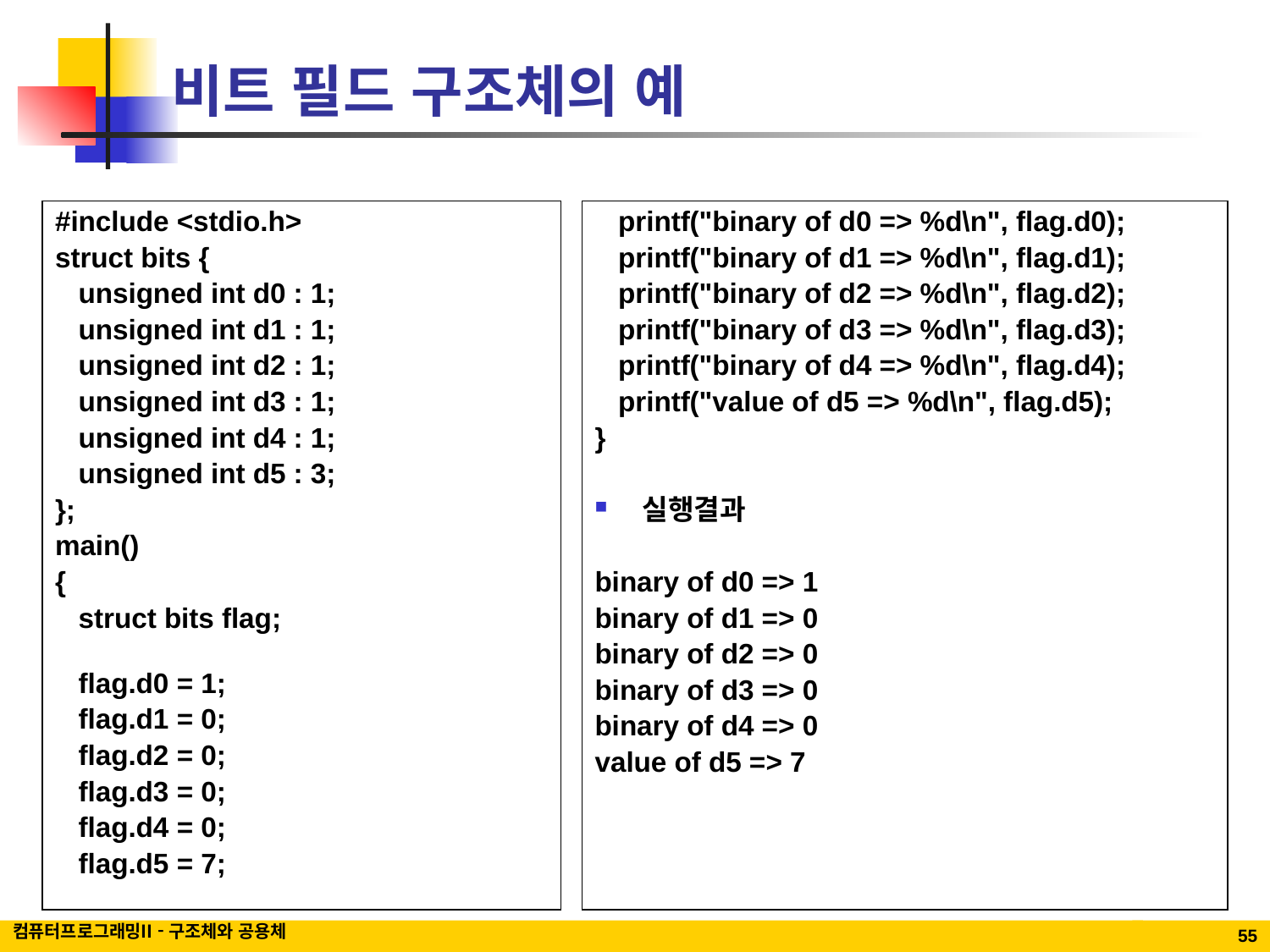

# 비트 필드 구조체의 예
#include <stdio.h>
struct bits {
   unsigned int d0 : 1;
   unsigned int d1 : 1;
   unsigned int d2 : 1;
   unsigned int d3 : 1;
   unsigned int d4 : 1;
   unsigned int d5 : 3;
};
main()
{
   struct bits flag;

   flag.d0 = 1;
   flag.d1 = 0;
   flag.d2 = 0;
   flag.d3 = 0;
   flag.d4 = 0;
   flag.d5 = 7;
   printf("binary of d0 => %d\n", flag.d0);
   printf("binary of d1 => %d\n", flag.d1);
   printf("binary of d2 => %d\n", flag.d2);
   printf("binary of d3 => %d\n", flag.d3);
   printf("binary of d4 => %d\n", flag.d4);
   printf("value of d5 => %d\n", flag.d5);
}

실행결과

binary of d0 => 1
binary of d1 => 0
binary of d2 => 0
binary of d3 => 0
binary of d4 => 0
value of d5 => 7
컴퓨터프로그래밍II - 구조체와 공용체
55